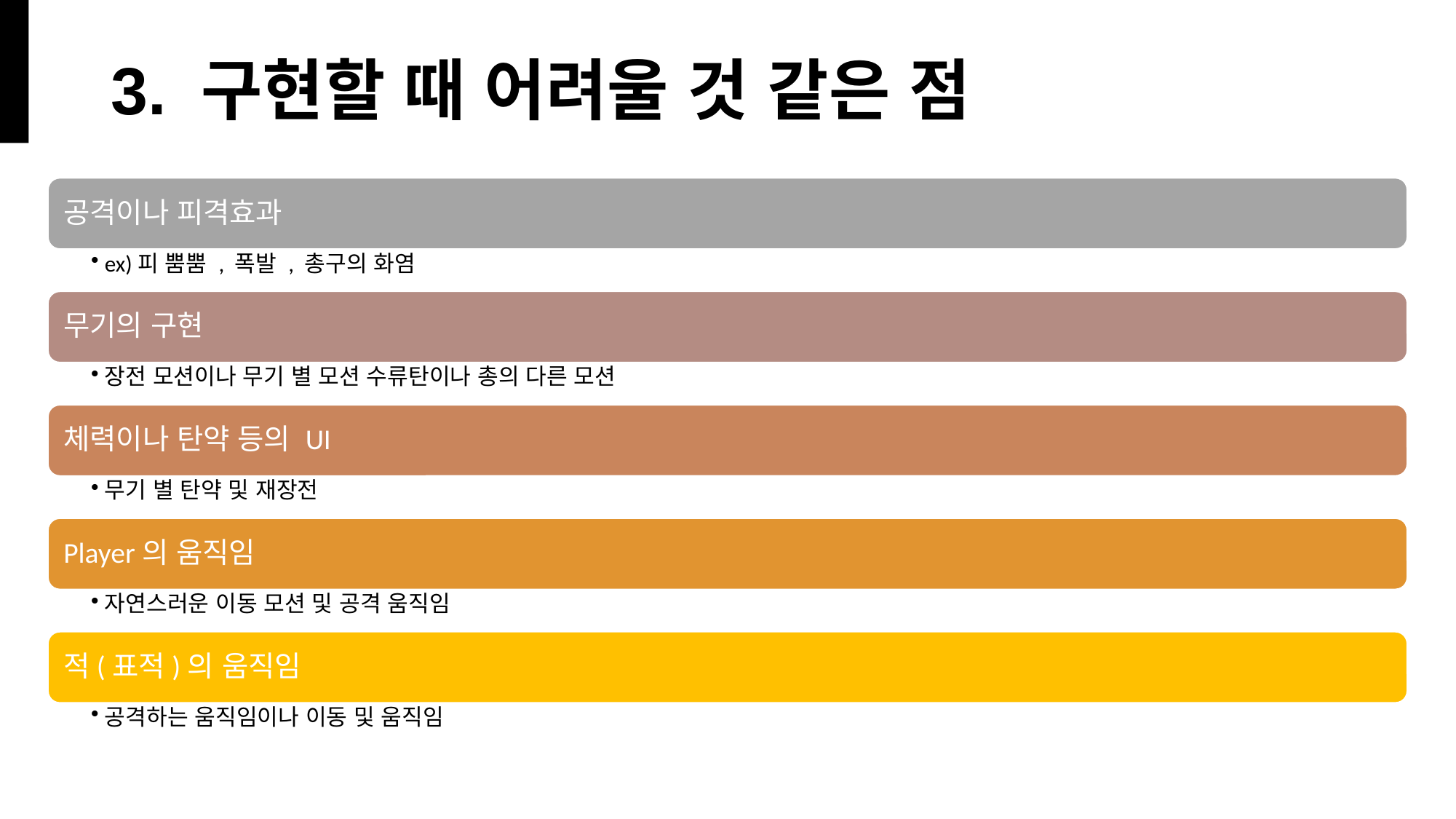

# 3. 구현할 때 어려울 것 같은 점
공격이나 피격효과
ex)피 뿜뿜 , 폭발 , 총구의 화염
무기의 구현
장전 모션이나 무기 별 모션 수류탄이나 총의 다른 모션
체력이나 탄약 등의 UI
무기 별 탄약 및 재장전
Player의 움직임
자연스러운 이동 모션 및 공격 움직임
적(표적)의 움직임
공격하는 움직임이나 이동 및 움직임